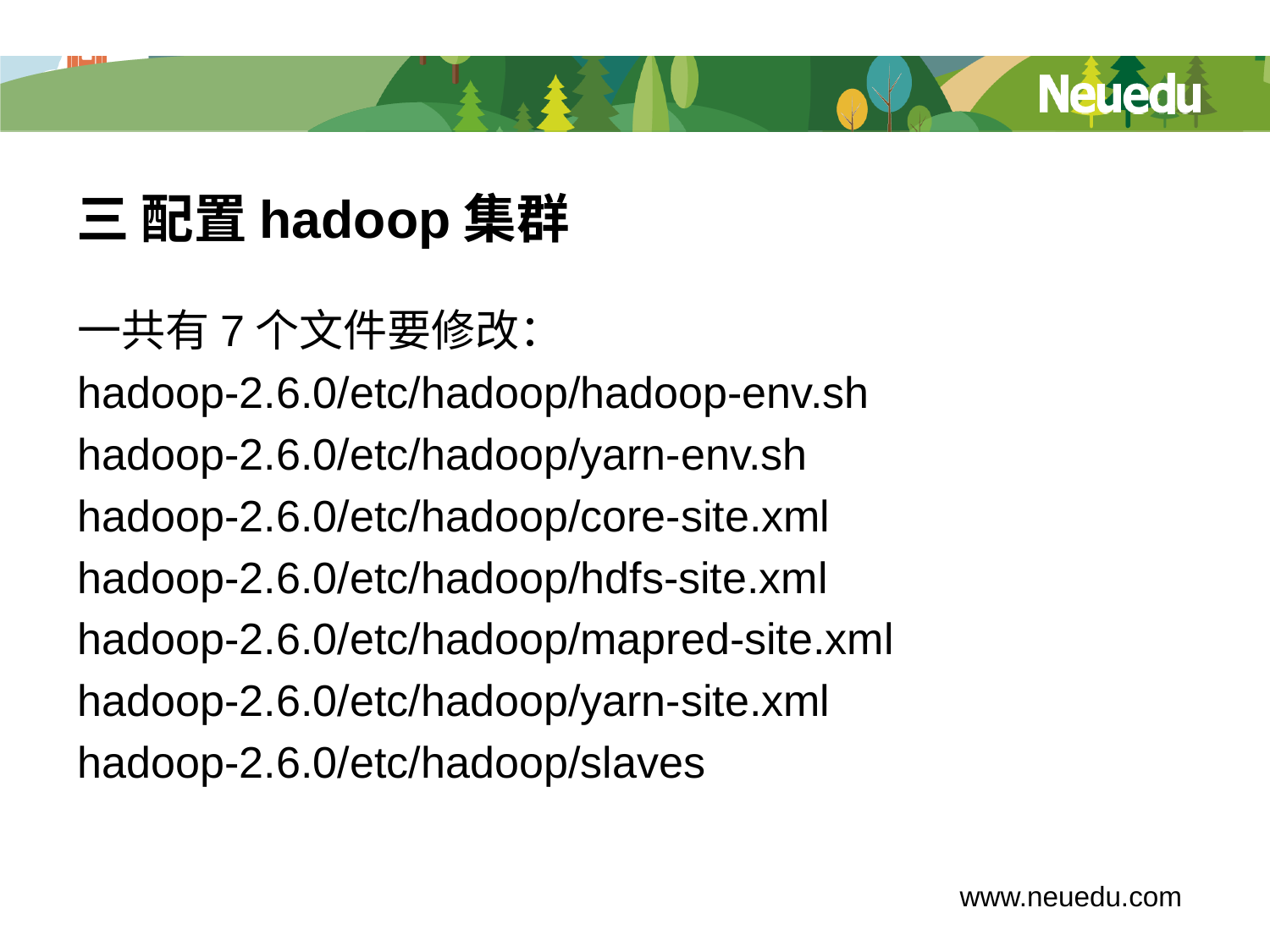

# 三 配置hadoop集群
一共有7个文件要修改：
hadoop-2.6.0/etc/hadoop/hadoop-env.sh
hadoop-2.6.0/etc/hadoop/yarn-env.sh
hadoop-2.6.0/etc/hadoop/core-site.xml
hadoop-2.6.0/etc/hadoop/hdfs-site.xml
hadoop-2.6.0/etc/hadoop/mapred-site.xml
hadoop-2.6.0/etc/hadoop/yarn-site.xml
hadoop-2.6.0/etc/hadoop/slaves